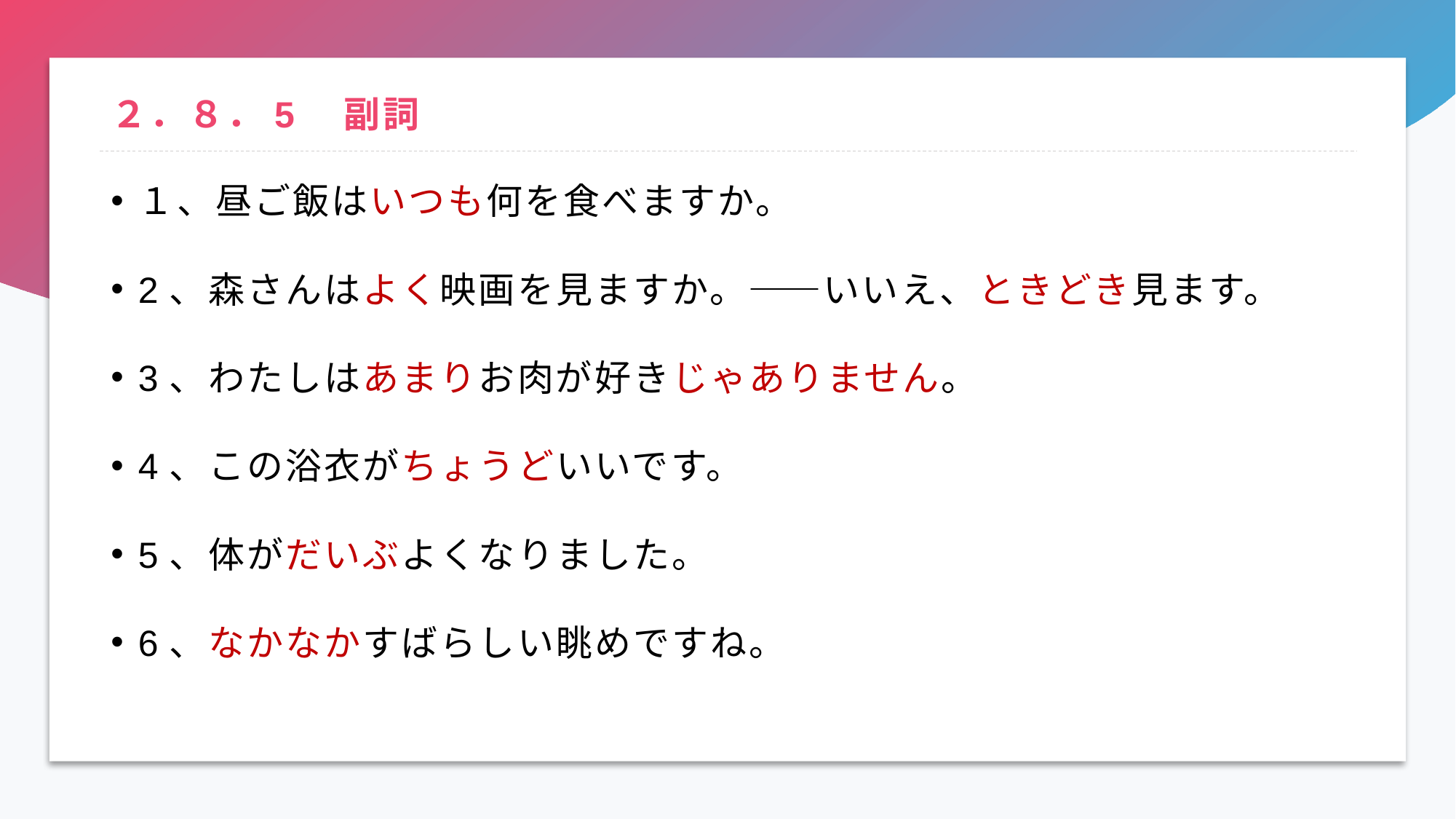

# ２．８．5　副詞
１、昼ご飯はいつも何を食べますか。
2、森さんはよく映画を見ますか。――いいえ、ときどき見ます。
3、わたしはあまりお肉が好きじゃありません。
4、この浴衣がちょうどいいです。
5、体がだいぶよくなりました。
6、なかなかすばらしい眺めですね。